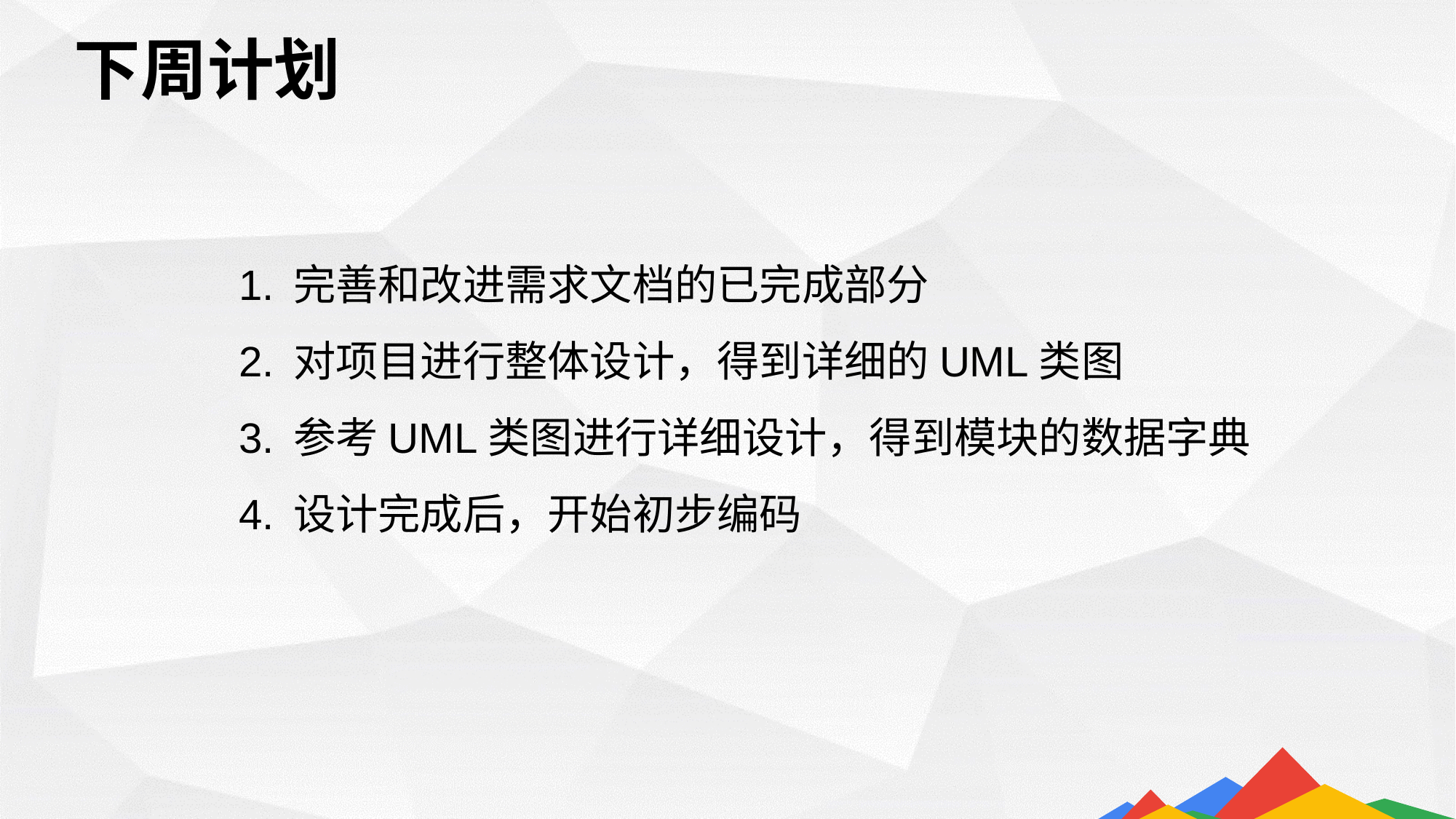

# 下周计划
完善和改进需求文档的已完成部分
对项目进行整体设计，得到详细的UML类图
参考UML类图进行详细设计，得到模块的数据字典
设计完成后，开始初步编码